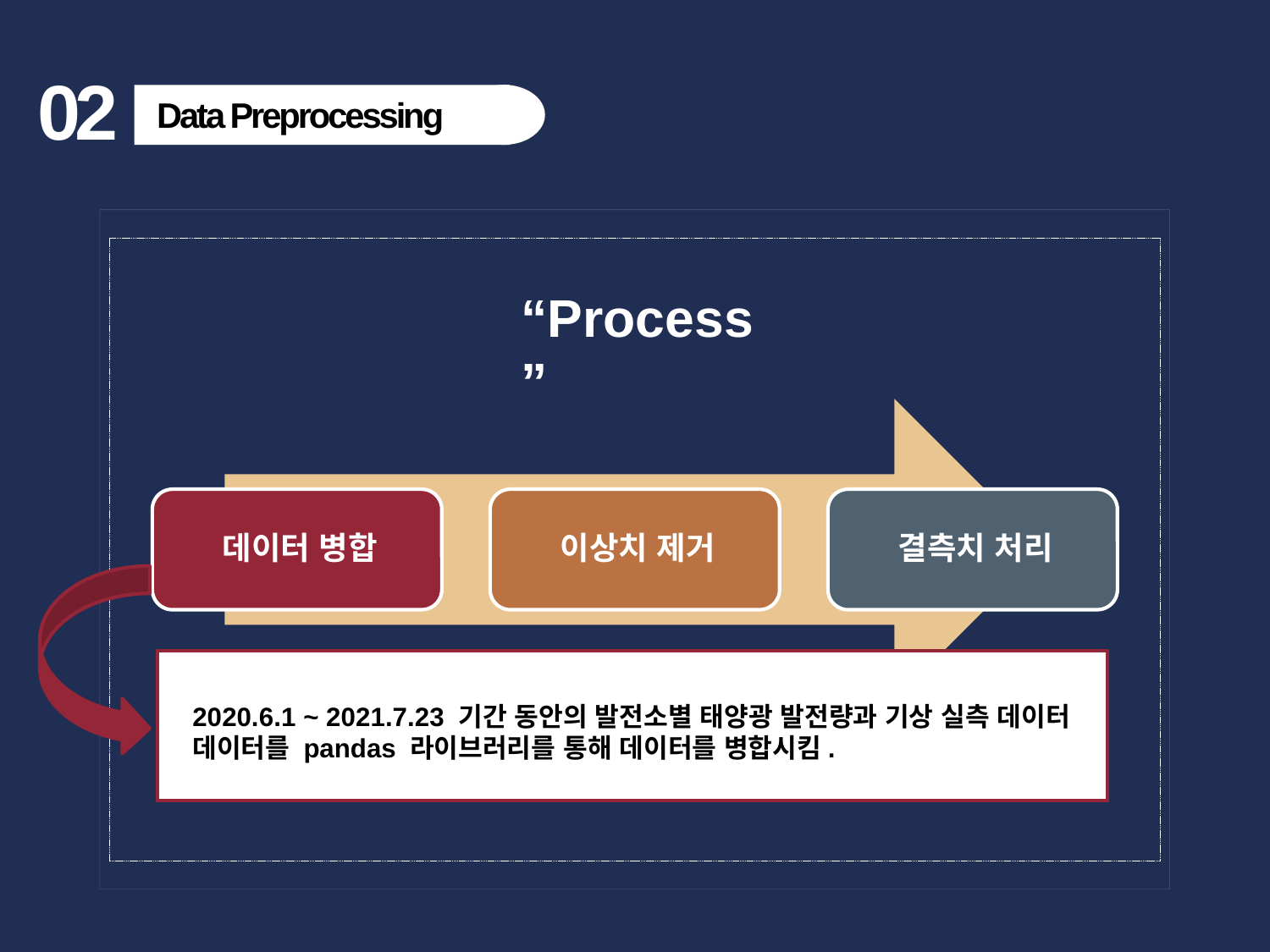

02

Data Preprocessing

“Process”
데이터 병합
이상치 제거
결측치 처리

2020.6.1 ~ 2021.7.23 기간 동안의 발전소별 태양광 발전량과 기상 실측 데이터 데이터를 pandas 라이브러리를 통해 데이터를 병합시킴.